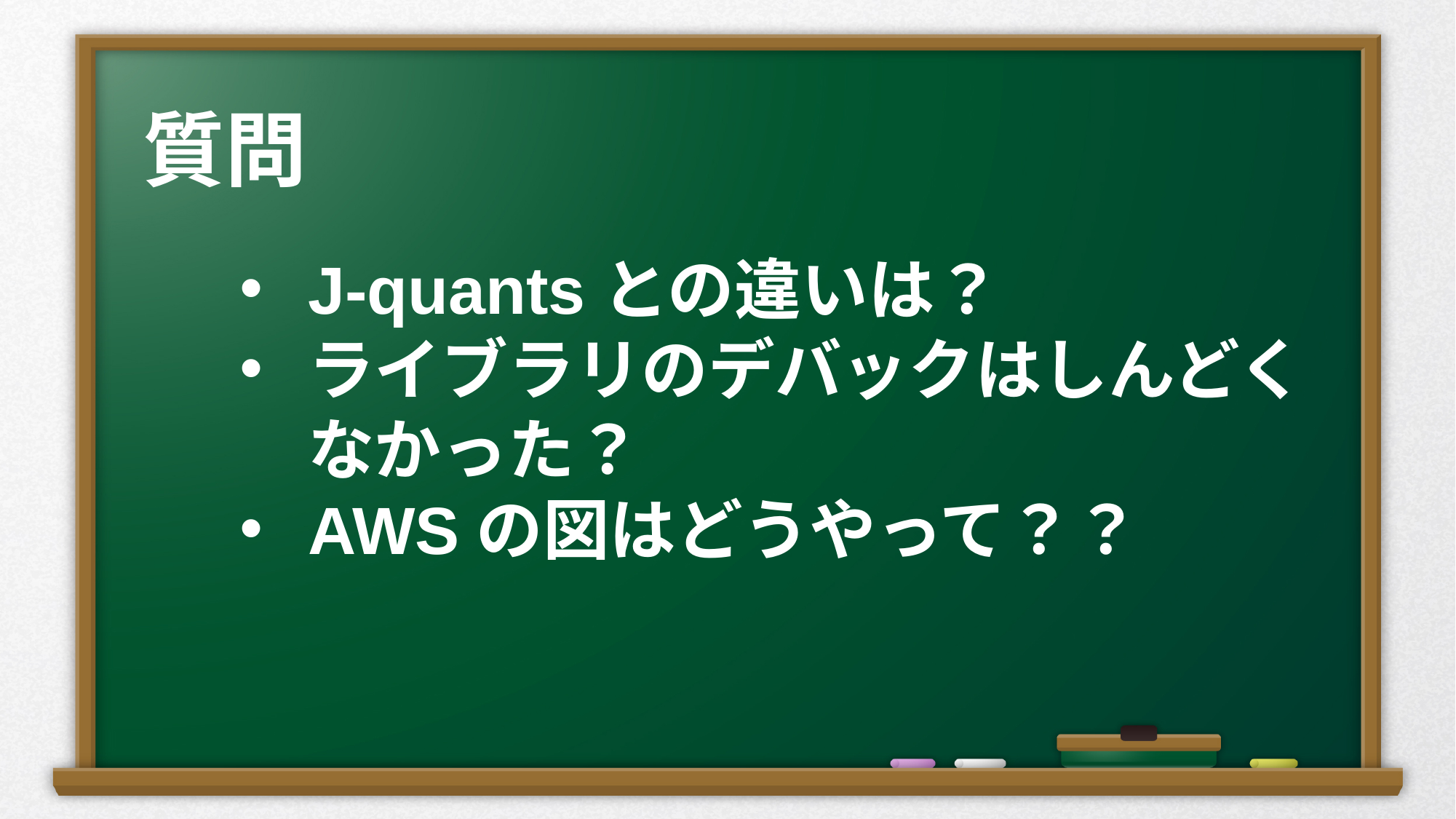

# 質問
J-quantsとの違いは？
ライブラリのデバックはしんどくなかった？
AWSの図はどうやって？？